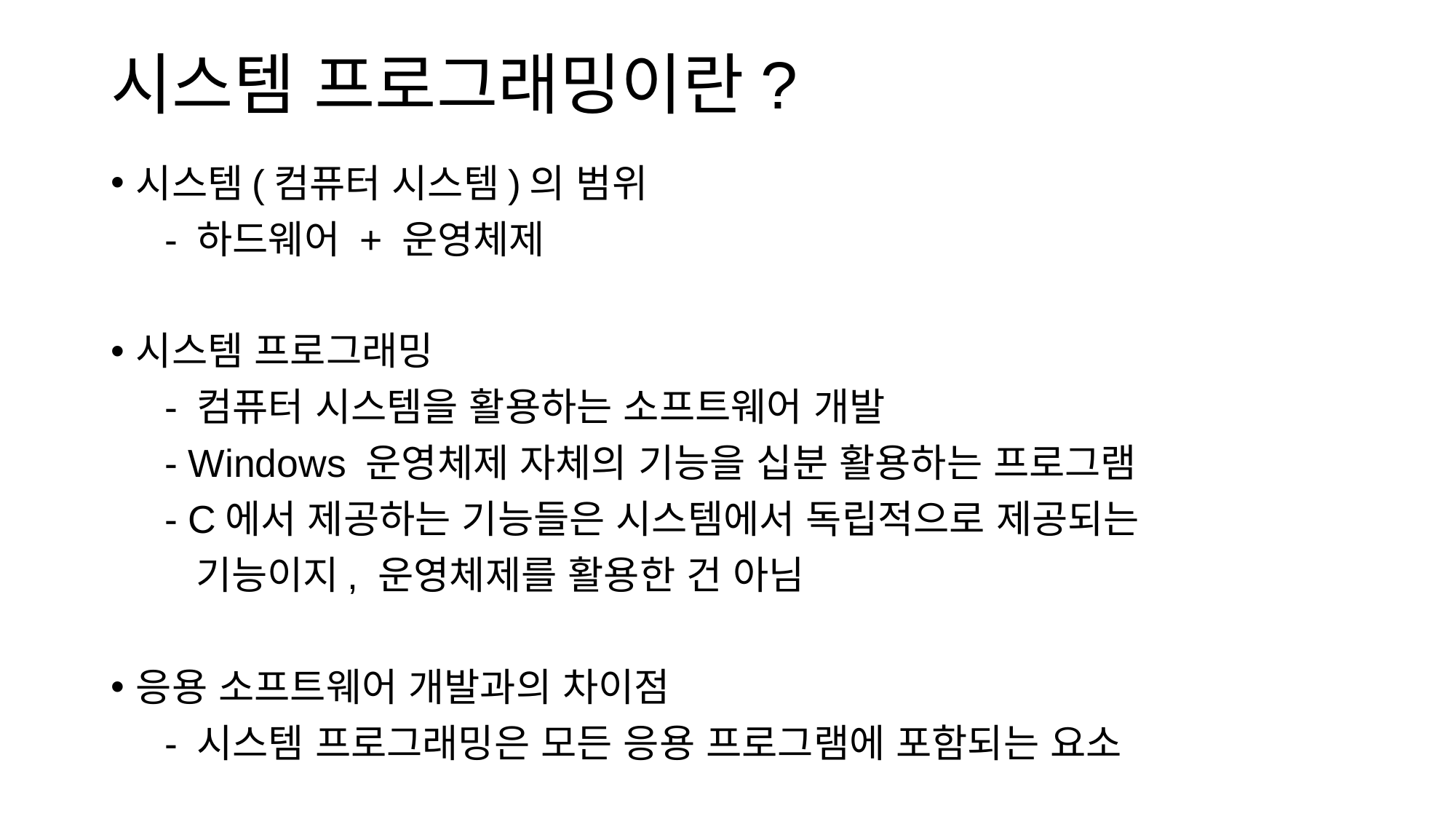

# 시스템 프로그래밍이란?
시스템(컴퓨터 시스템)의 범위
     - 하드웨어 + 운영체제

시스템 프로그래밍
     - 컴퓨터 시스템을 활용하는 소프트웨어 개발
     - Windows 운영체제 자체의 기능을 십분 활용하는 프로그램
     - C에서 제공하는 기능들은 시스템에서 독립적으로 제공되는
       기능이지, 운영체제를 활용한 건 아님

응용 소프트웨어 개발과의 차이점
     - 시스템 프로그래밍은 모든 응용 프로그램에 포함되는 요소